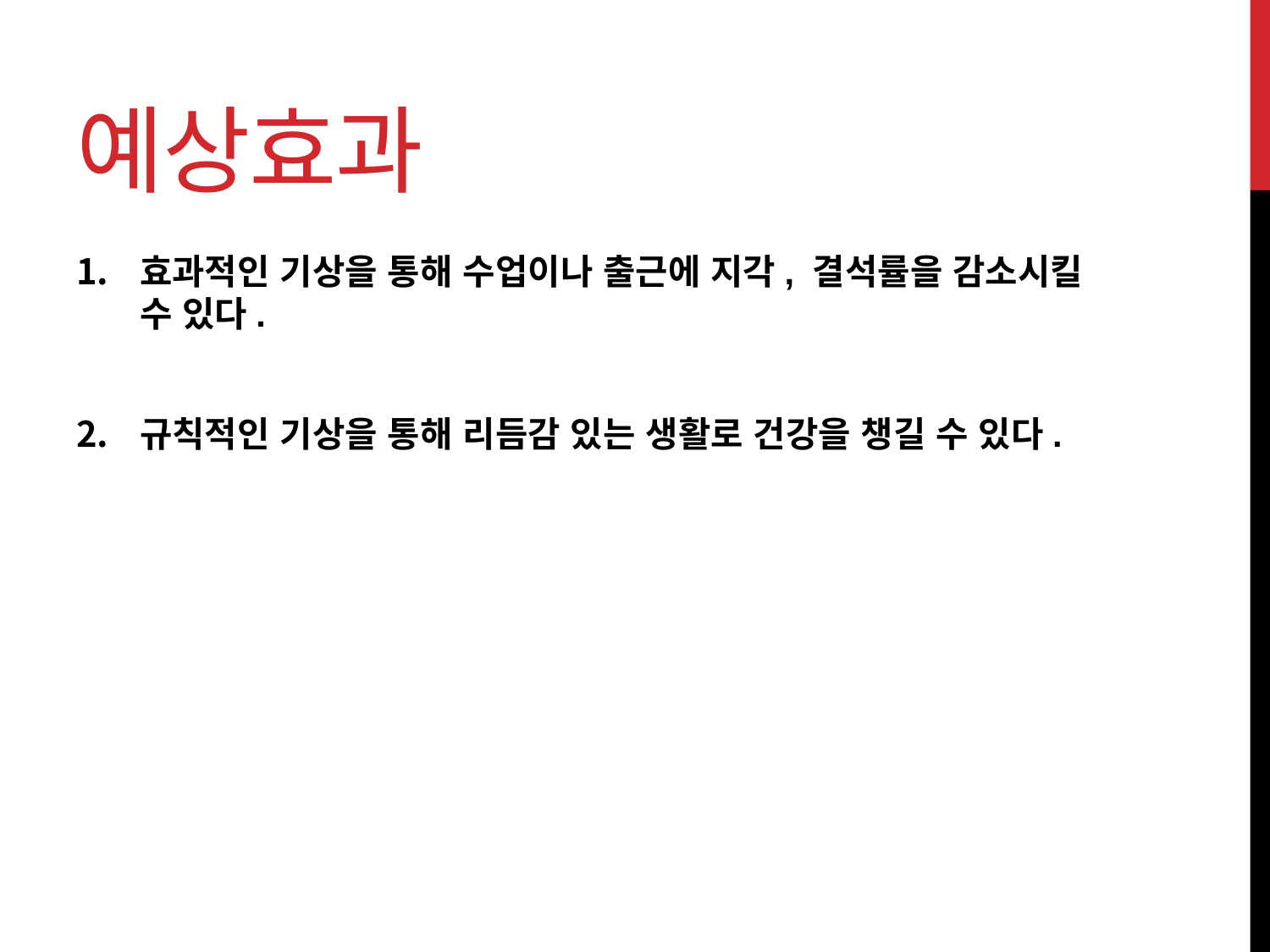

# 예상효과
효과적인 기상을 통해 수업이나 출근에 지각, 결석률을 감소시킬 수 있다.

규칙적인 기상을 통해 리듬감 있는 생활로 건강을 챙길 수 있다.